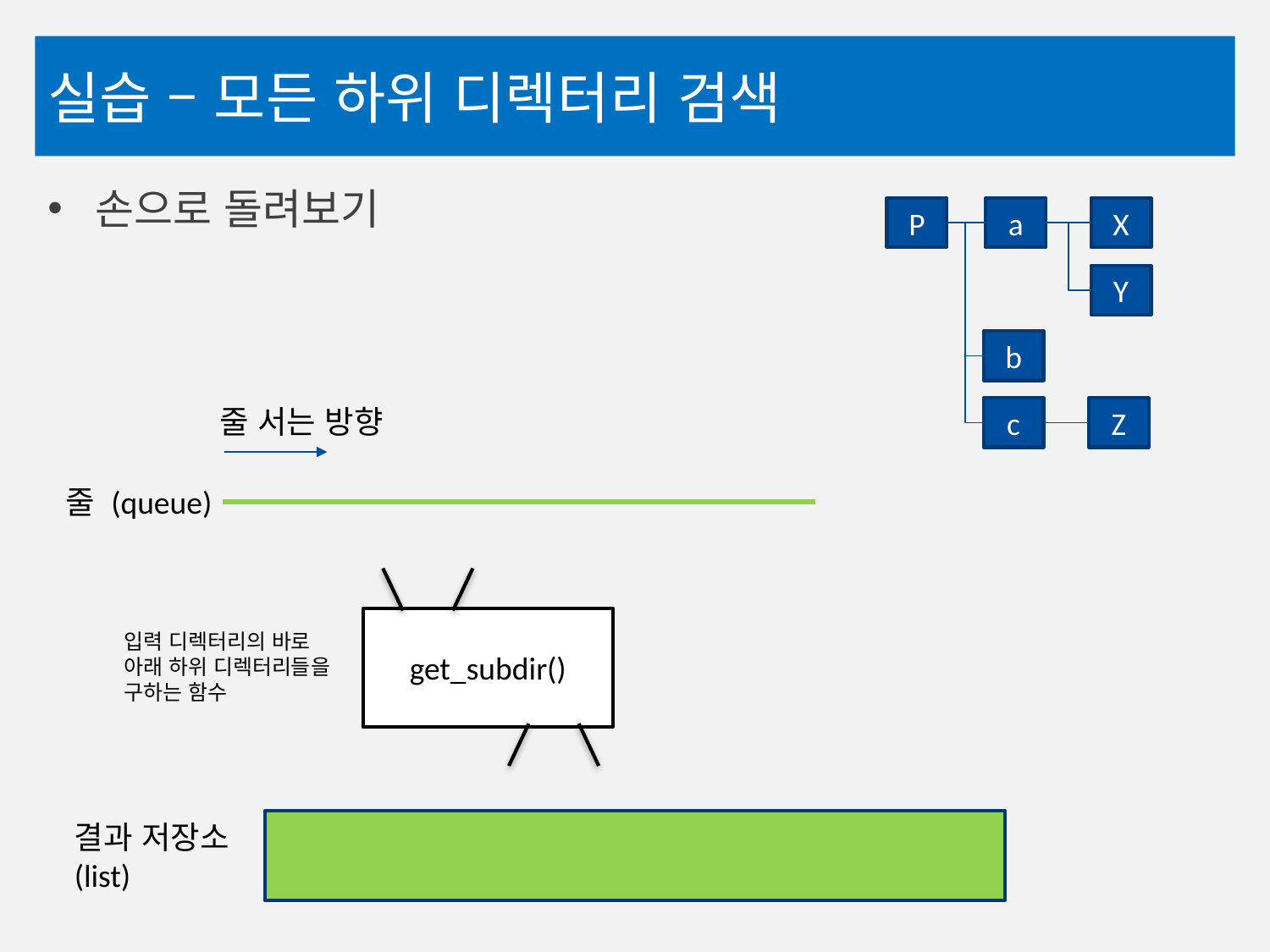

# 실습 – 모든 하위 디렉터리 검색
손으로 돌려보기
P
a
X
Y
b
c
Z
줄 서는 방향
줄 (queue)
get_subdir()
입력 디렉터리의 바로 아래 하위 디렉터리들을 구하는 함수
결과 저장소
(list)